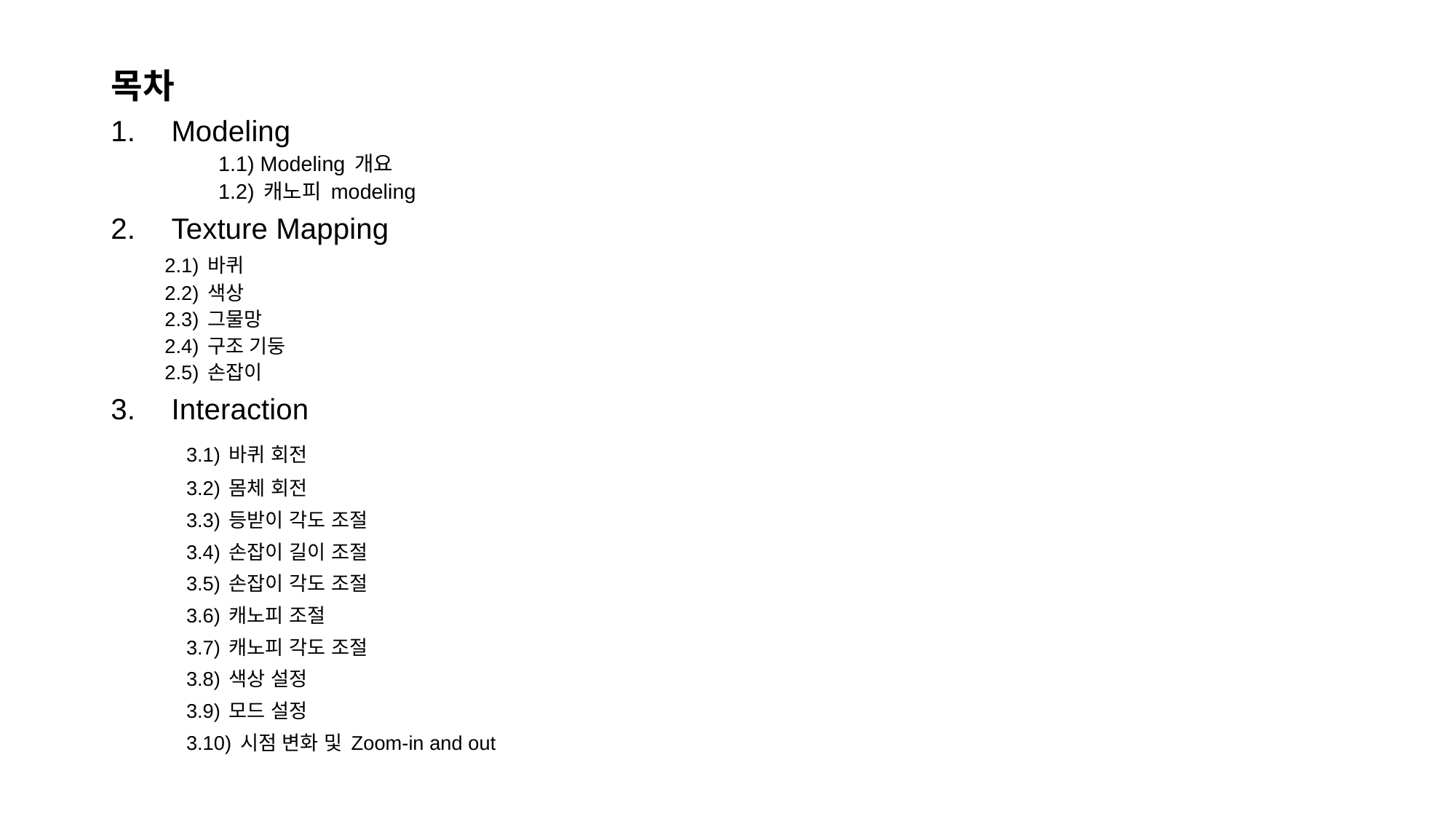

목차
Modeling
1.1) Modeling 개요
1.2) 캐노피 modeling
Texture Mapping
	2.1) 바퀴
	2.2) 색상
	2.3) 그물망
	2.4) 구조 기둥
	2.5) 손잡이
Interaction
	3.1) 바퀴 회전
	3.2) 몸체 회전
	3.3) 등받이 각도 조절
	3.4) 손잡이 길이 조절
	3.5) 손잡이 각도 조절
	3.6) 캐노피 조절
	3.7) 캐노피 각도 조절
	3.8) 색상 설정
	3.9) 모드 설정
	3.10) 시점 변화 및 Zoom-in and out